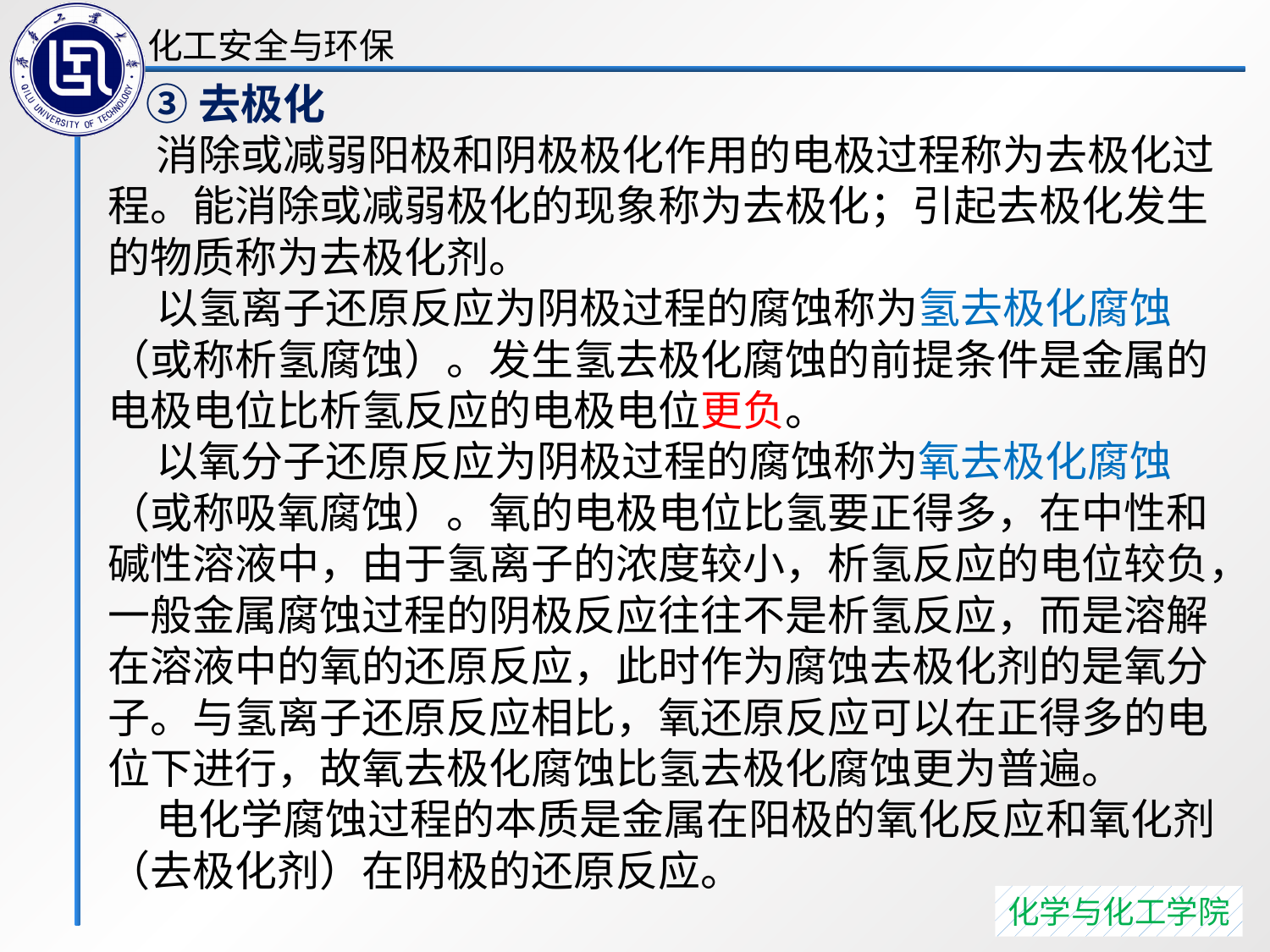

③去极化
    消除或减弱阳极和阴极极化作用的电极过程称为去极化过程。能消除或减弱极化的现象称为去极化；引起去极化发生的物质称为去极化剂。
    以氢离子还原反应为阴极过程的腐蚀称为氢去极化腐蚀（或称析氢腐蚀）。发生氢去极化腐蚀的前提条件是金属的电极电位比析氢反应的电极电位更负。
    以氧分子还原反应为阴极过程的腐蚀称为氧去极化腐蚀（或称吸氧腐蚀）。氧的电极电位比氢要正得多，在中性和碱性溶液中，由于氢离子的浓度较小，析氢反应的电位较负，一般金属腐蚀过程的阴极反应往往不是析氢反应，而是溶解在溶液中的氧的还原反应，此时作为腐蚀去极化剂的是氧分子。与氢离子还原反应相比，氧还原反应可以在正得多的电位下进行，故氧去极化腐蚀比氢去极化腐蚀更为普遍。
    电化学腐蚀过程的本质是金属在阳极的氧化反应和氧化剂（去极化剂）在阴极的还原反应。